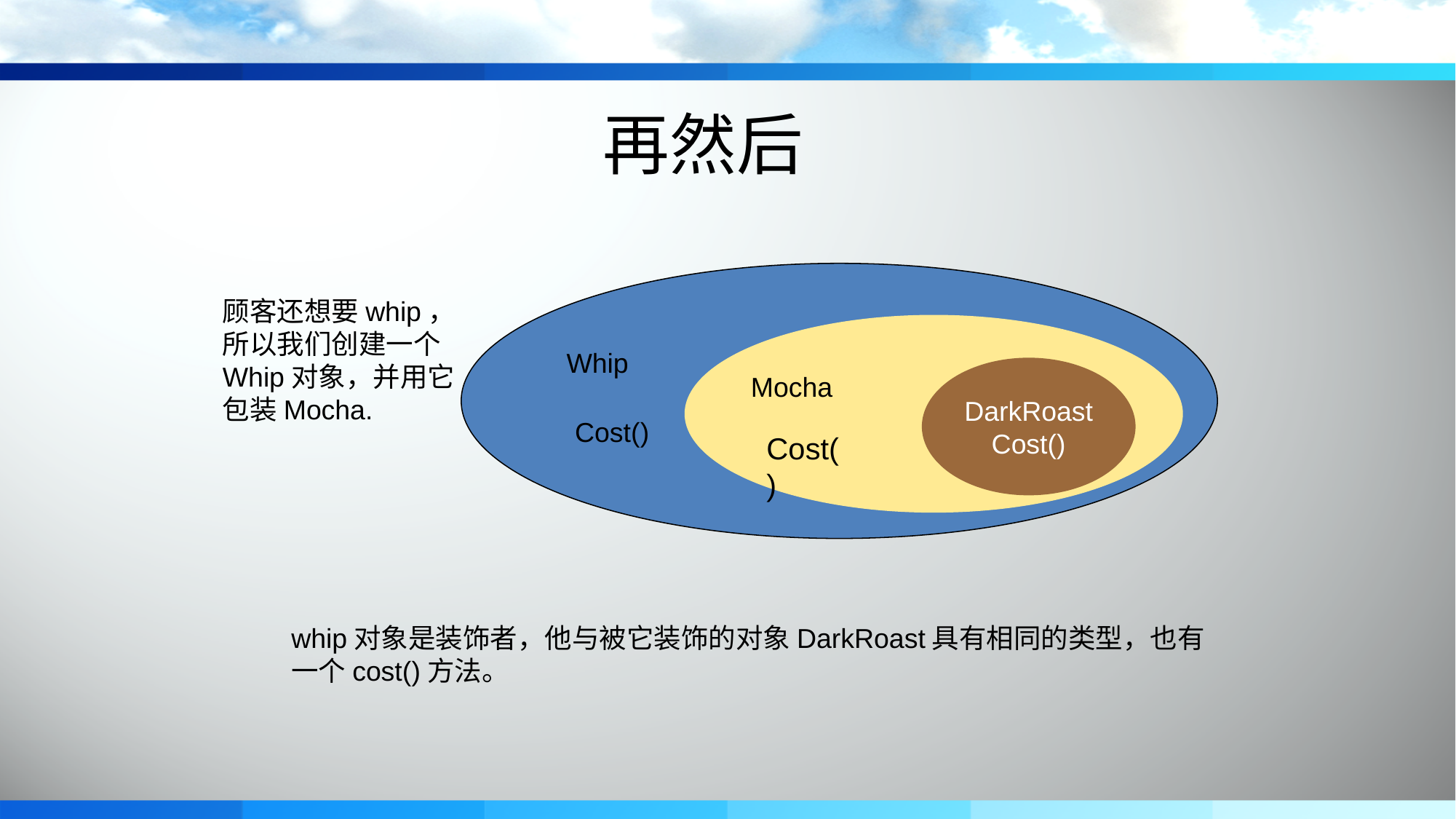

再然后

顾客还想要whip，所以我们创建一个Whip对象，并用它包装Mocha.

Mocha
Cost()
DarkRoast
Cost()
Whip
Cost()
whip对象是装饰者，他与被它装饰的对象DarkRoast具有相同的类型，也有一个cost()方法。